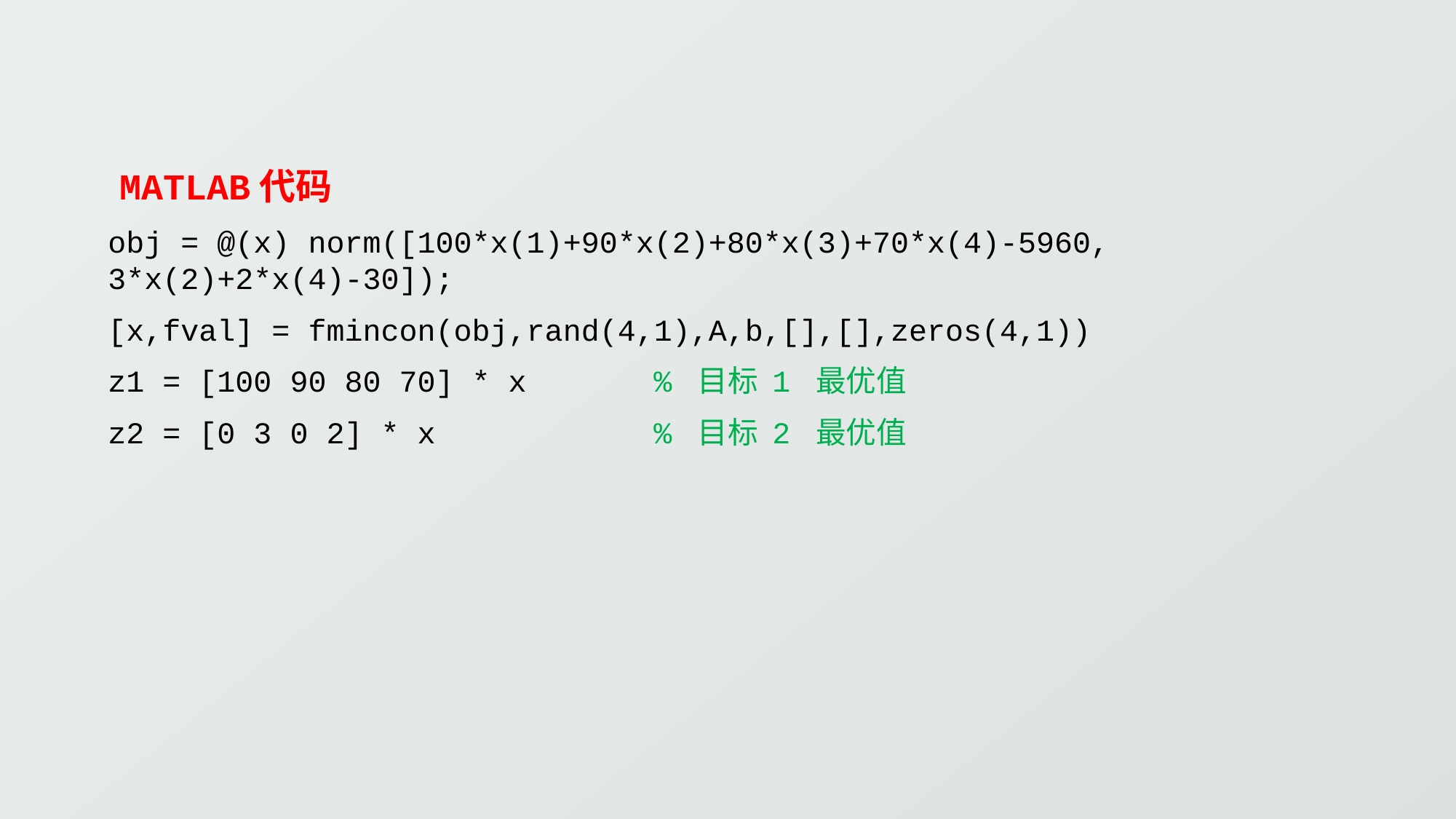

MATLAB代码
obj = @(x) norm([100*x(1)+90*x(2)+80*x(3)+70*x(4)-5960, 3*x(2)+2*x(4)-30]);
[x,fval] = fmincon(obj,rand(4,1),A,b,[],[],zeros(4,1))
z1 = [100 90 80 70] * x       % 目标 1 最优值
z2 = [0 3 0 2] * x            % 目标 2 最优值